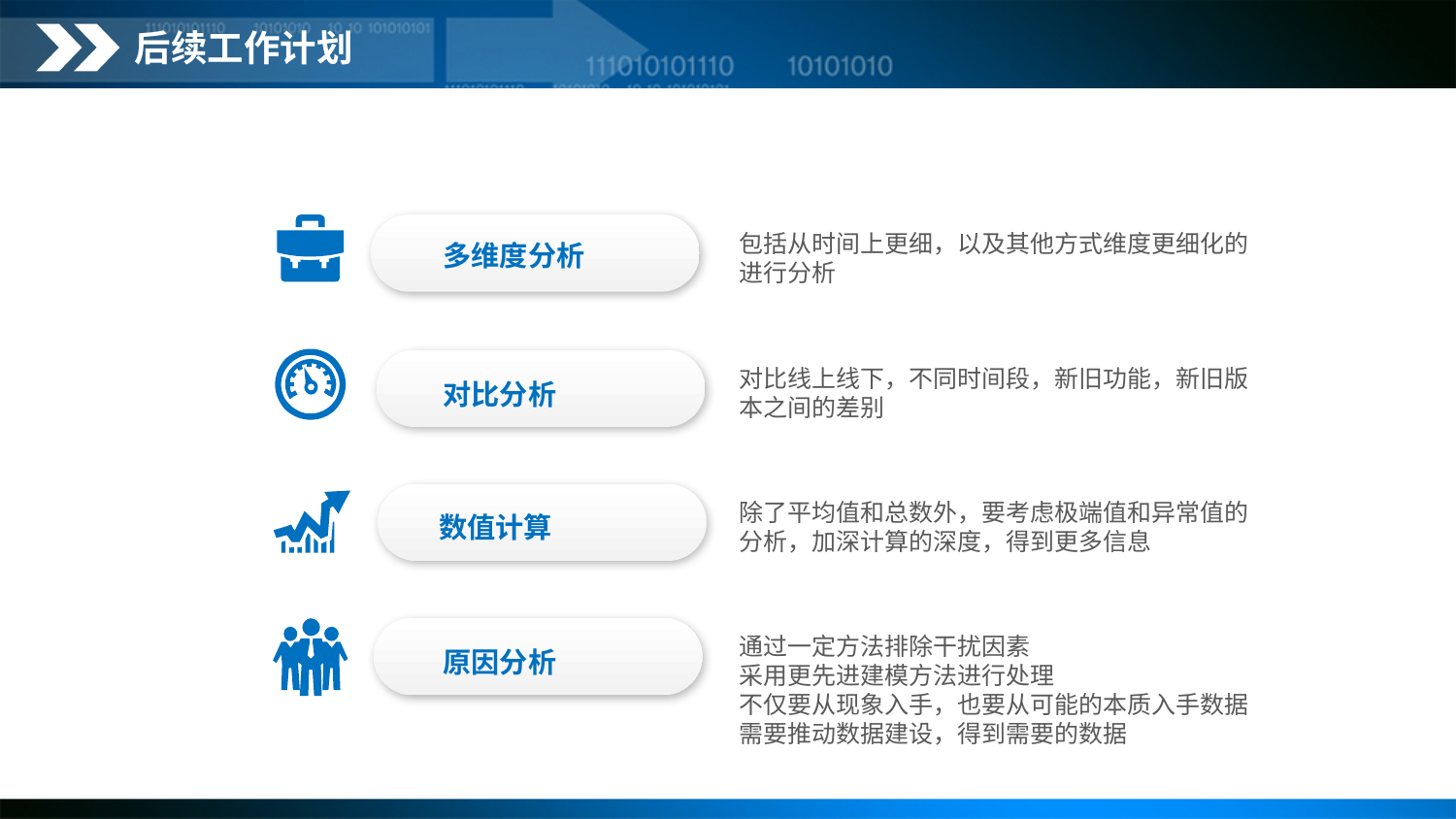

后续工作计划

包括从时间上更细，以及其他方式维度更细化的进行分析
多维度分析

对比线上线下，不同时间段，新旧功能，新旧版本之间的差别
对比分析

除了平均值和总数外，要考虑极端值和异常值的分析，加深计算的深度，得到更多信息
数值计算

通过一定方法排除干扰因素
采用更先进建模方法进行处理
不仅要从现象入手，也要从可能的本质入手数据
需要推动数据建设，得到需要的数据
原因分析